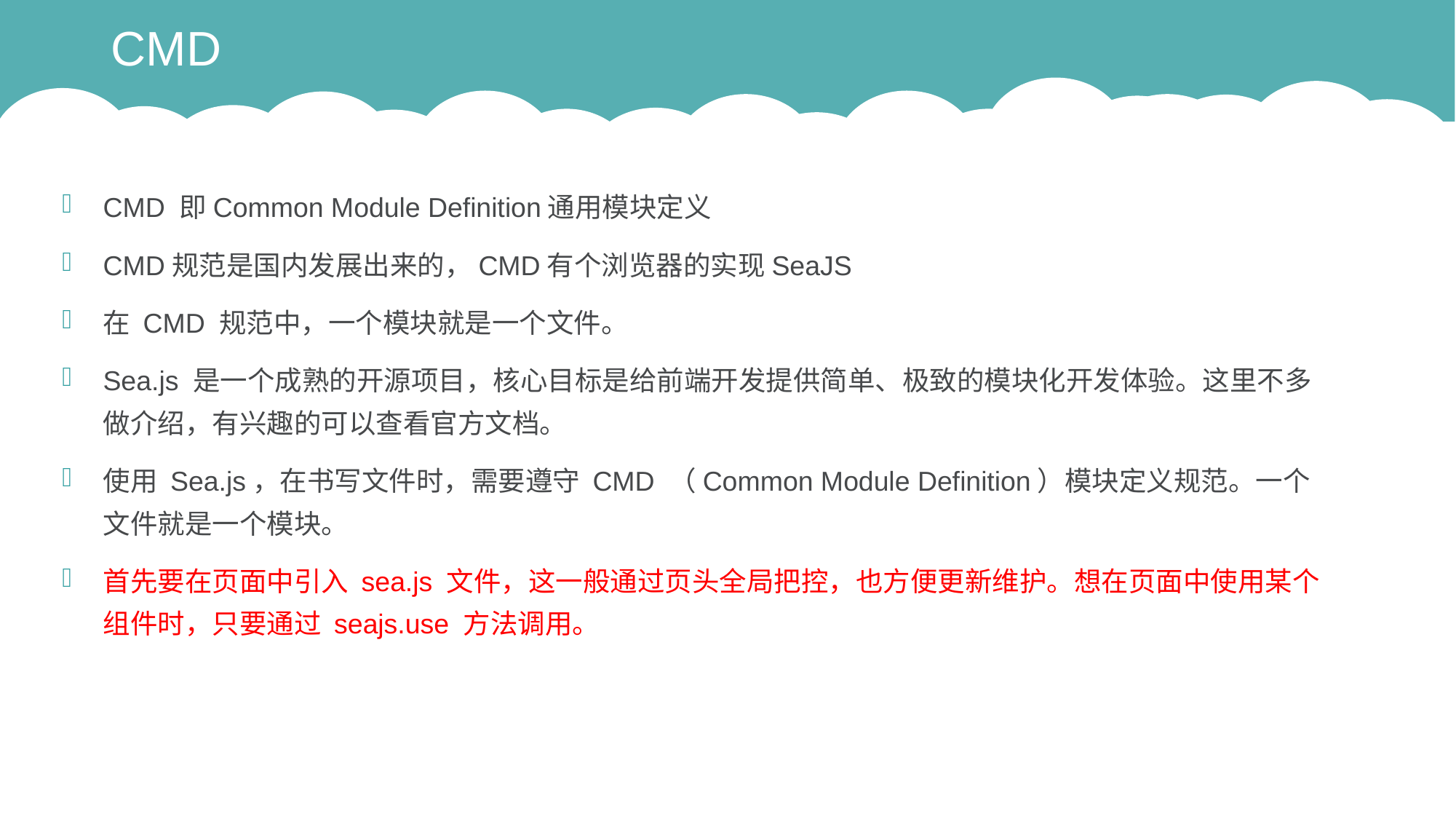

# CMD
CMD 即Common Module Definition通用模块定义
CMD规范是国内发展出来的，CMD有个浏览器的实现SeaJS
在 CMD 规范中，一个模块就是一个文件。
Sea.js 是一个成熟的开源项目，核心目标是给前端开发提供简单、极致的模块化开发体验。这里不多做介绍，有兴趣的可以查看官方文档。
使用 Sea.js，在书写文件时，需要遵守 CMD （Common Module Definition）模块定义规范。一个文件就是一个模块。
首先要在页面中引入 sea.js 文件，这一般通过页头全局把控，也方便更新维护。想在页面中使用某个组件时，只要通过 seajs.use 方法调用。